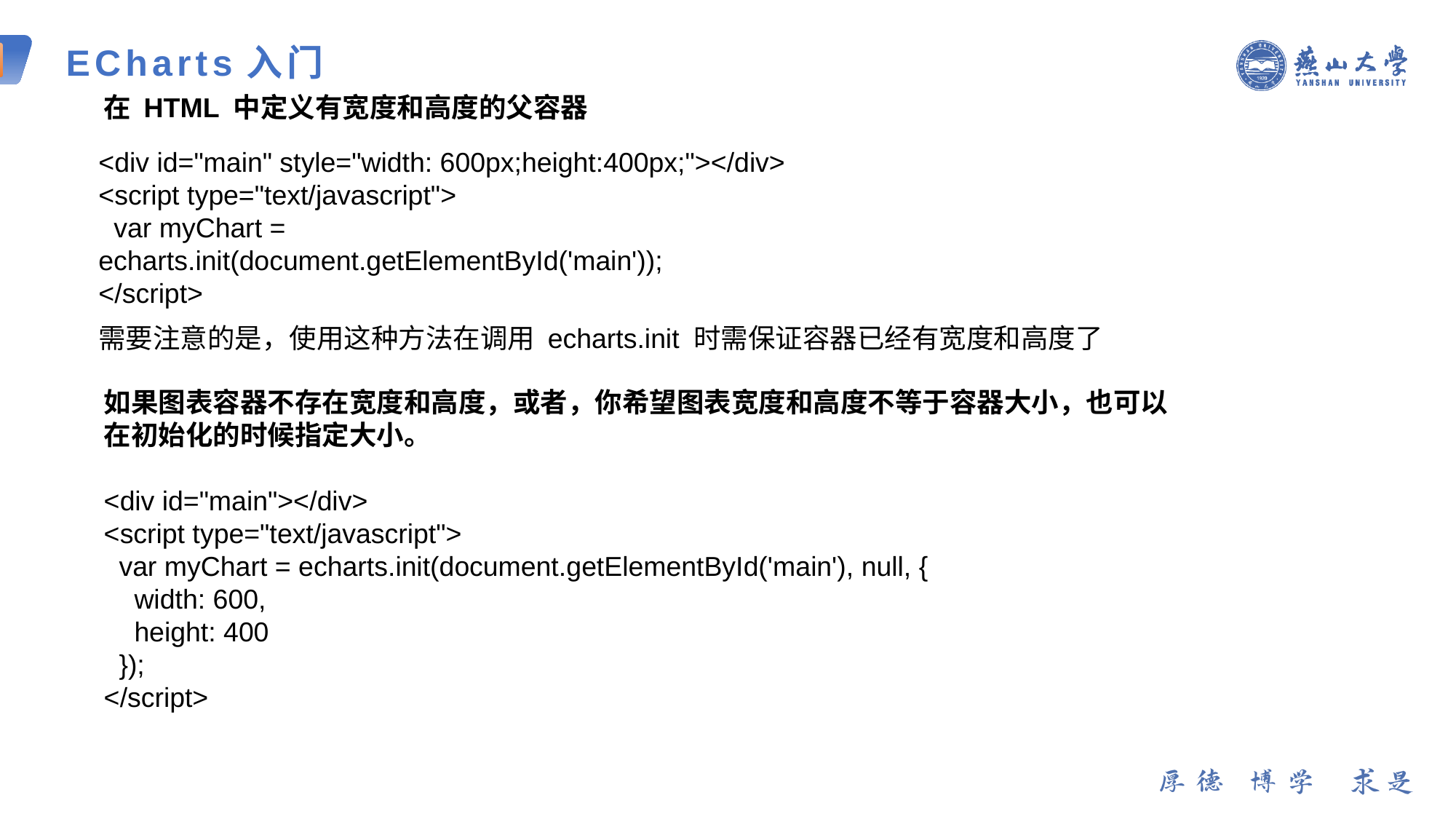

ECharts入门
在 HTML 中定义有宽度和高度的父容器
<div id="main" style="width: 600px;height:400px;"></div>
<script type="text/javascript">
  var myChart = echarts.init(document.getElementById('main'));
</script>
需要注意的是，使用这种方法在调用 echarts.init 时需保证容器已经有宽度和高度了
如果图表容器不存在宽度和高度，或者，你希望图表宽度和高度不等于容器大小，也可以在初始化的时候指定大小。

<div id="main"></div>
<script type="text/javascript">
  var myChart = echarts.init(document.getElementById('main'), null, {
    width: 600,
    height: 400
  });
</script>